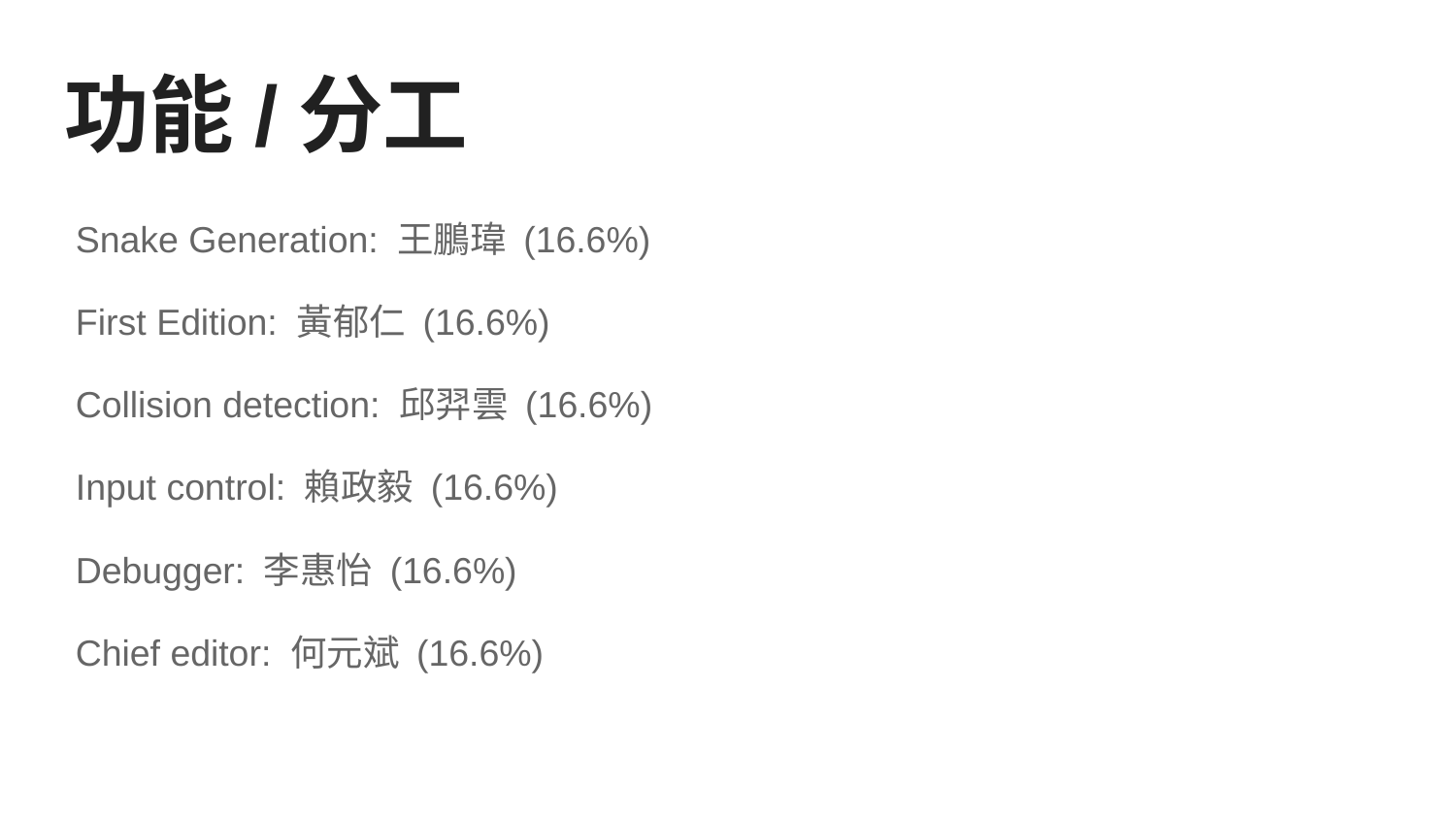

# 功能/分工
Snake Generation: 王鵬瑋 (16.6%)
First Edition: 黃郁仁 (16.6%)
Collision detection: 邱羿雲 (16.6%)
Input control: 賴政毅 (16.6%)
Debugger: 李惠怡 (16.6%)
Chief editor: 何元斌 (16.6%)